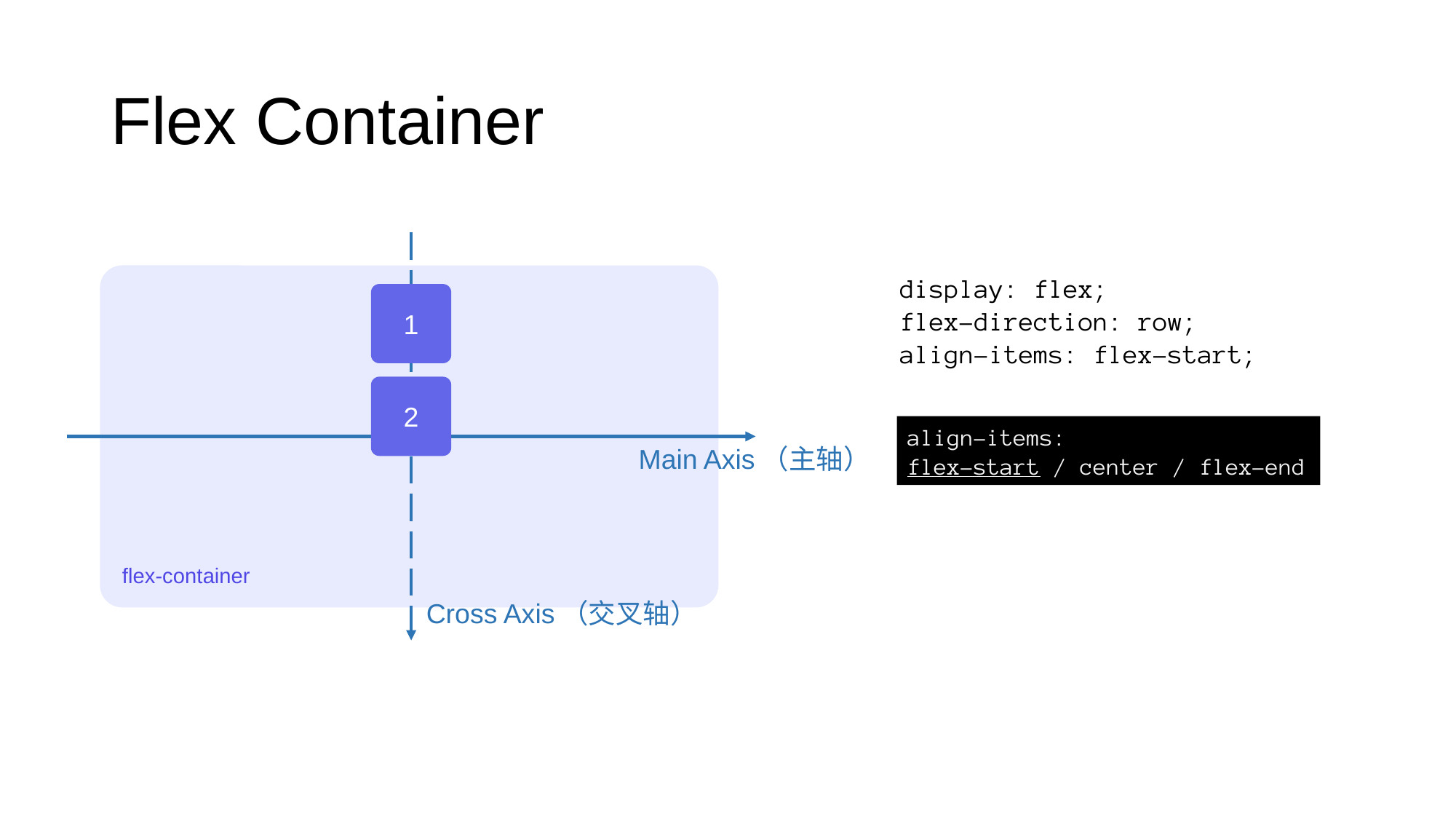

# Flex Container

display: flex;
flex-direction: row;
align-items: flex-start;
1
2
align-items:
flex-start / center / flex-end
Main Axis（主轴）
flex-container
Cross Axis（交叉轴）